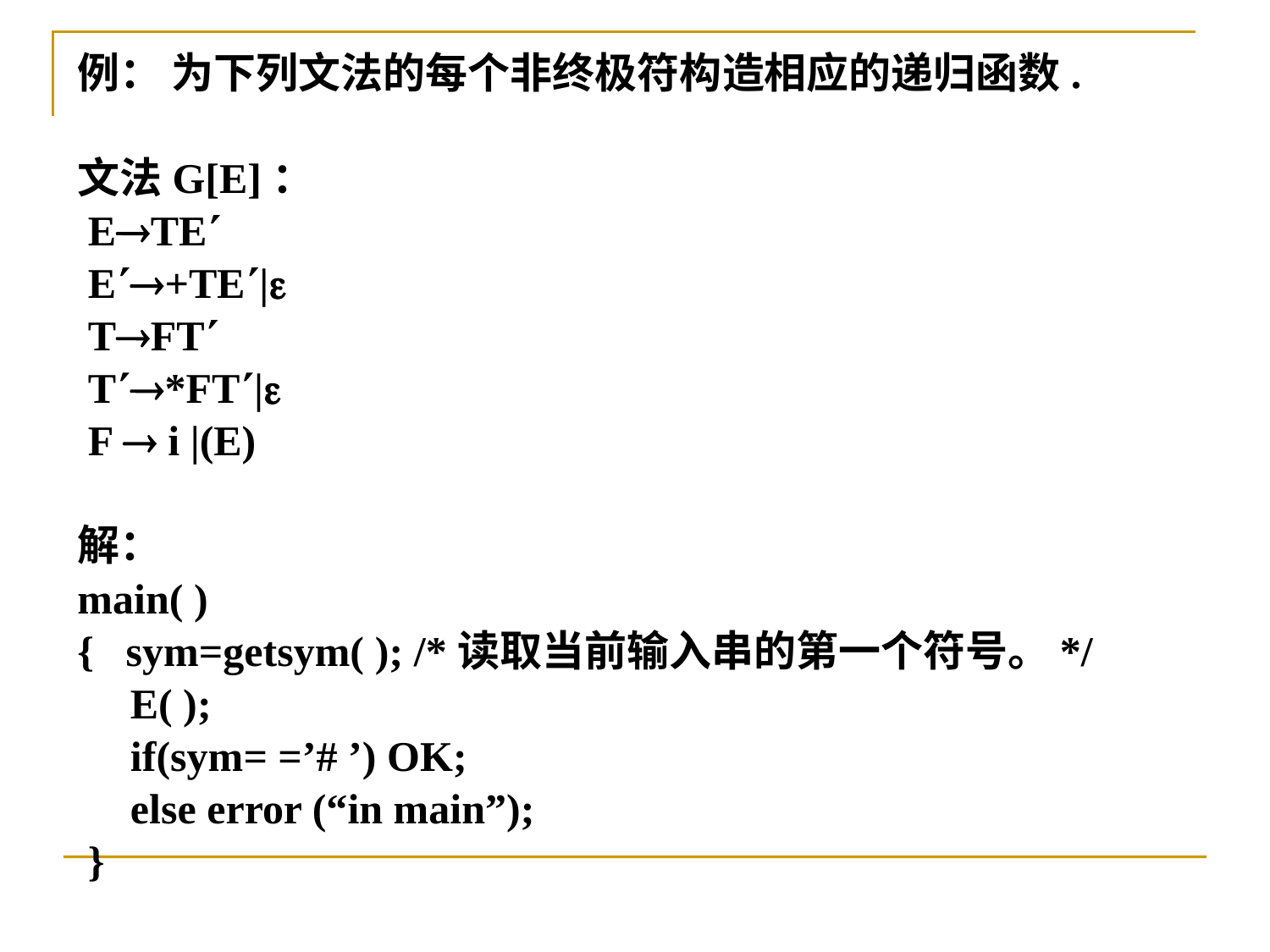

例： 为下列文法的每个非终极符构造相应的递归函数.

文法G[E]：
 E→TE′
 E′→+TE′|ε
 T→FT′
 T′→*FT′|ε
 F → i |(E)

解：
main( )
{   sym=getsym( ); /*读取当前输入串的第一个符号。*/
     E( );
     if(sym= =’# ’) OK;
     else error (“in main”);
 }
105